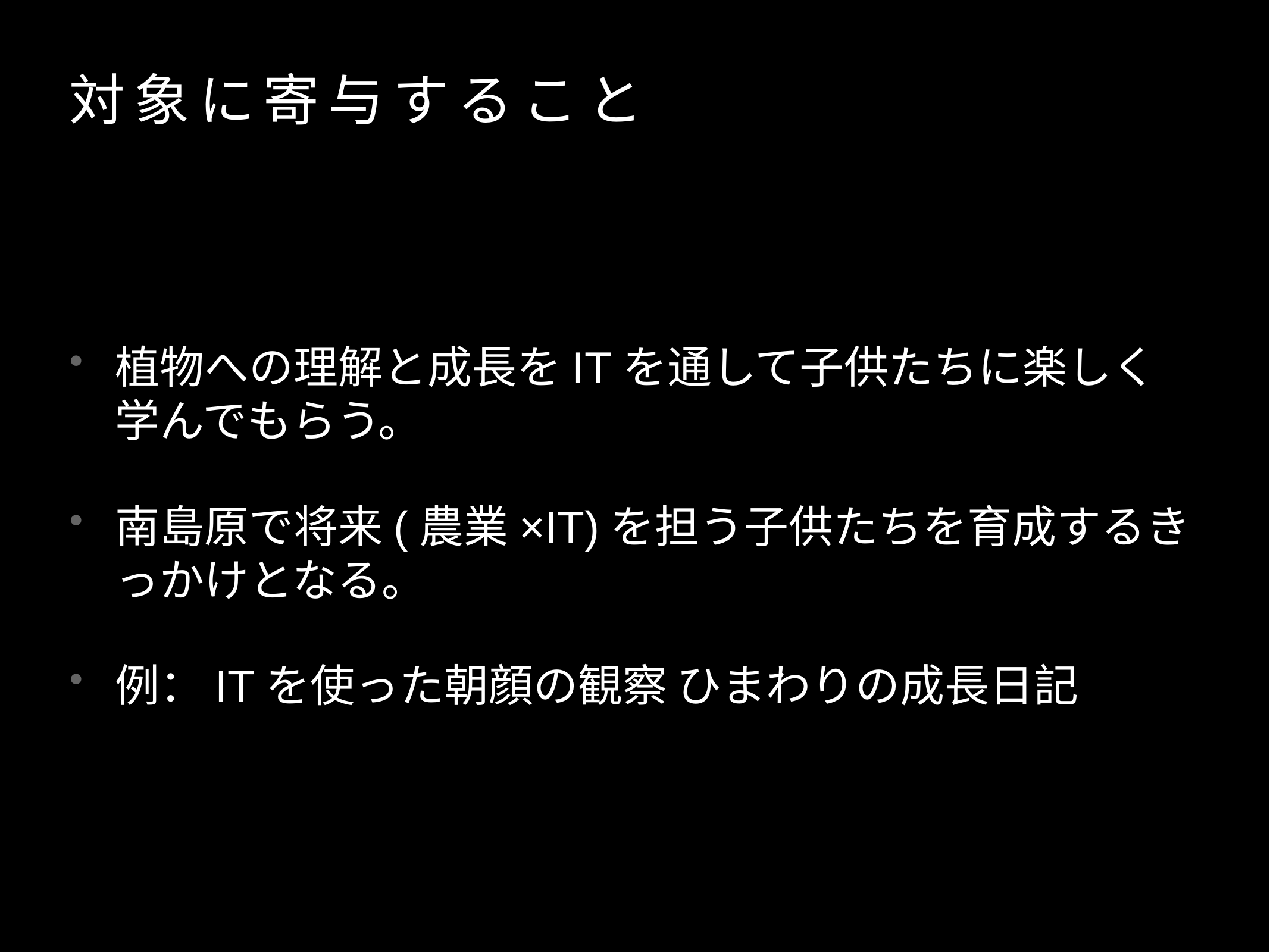

# 対象に寄与すること
植物への理解と成長をITを通して子供たちに楽しく学んでもらう。
南島原で将来(農業×IT)を担う子供たちを育成するきっかけとなる。
例：ITを使った朝顔の観察 ひまわりの成長日記